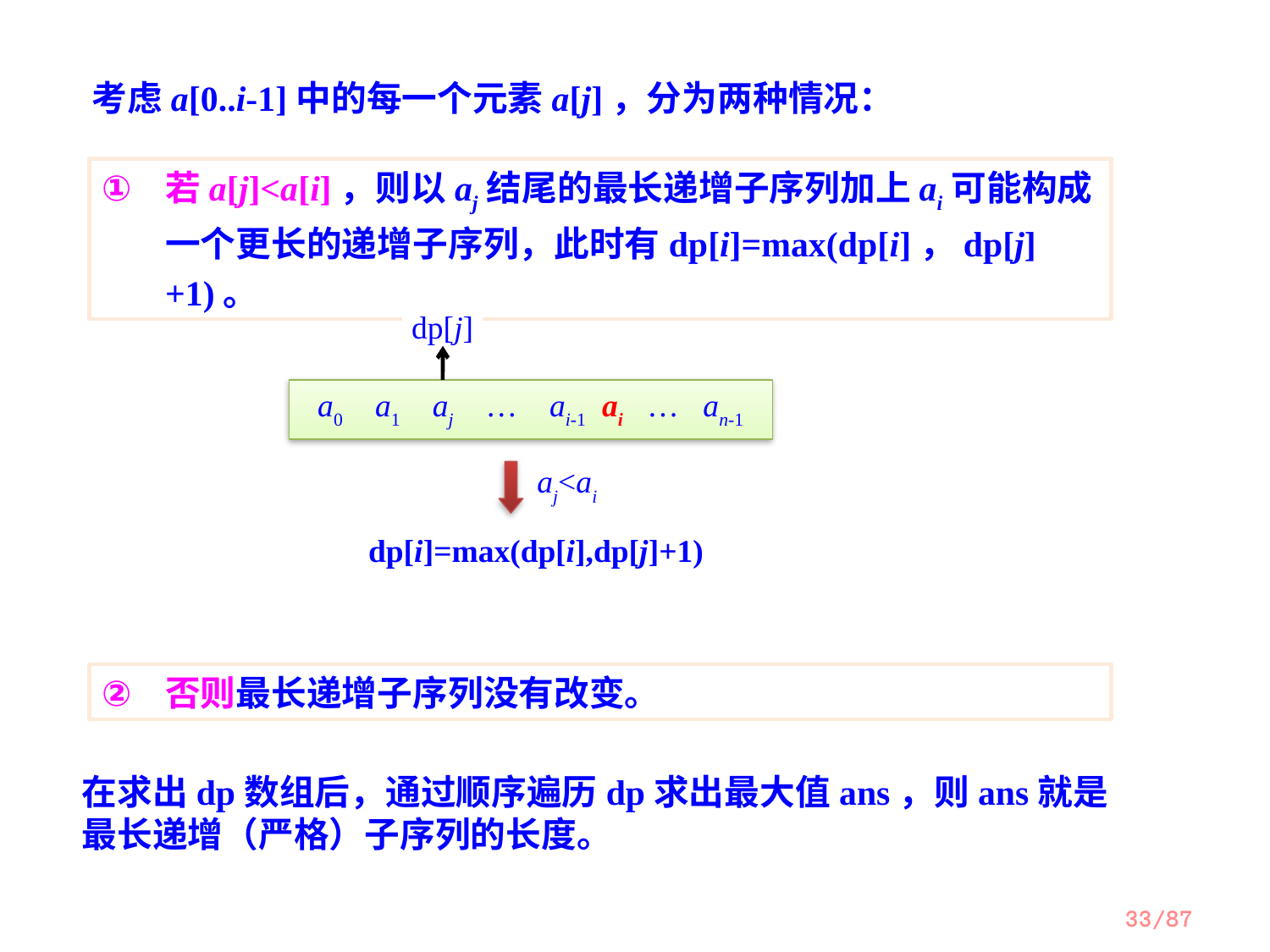

考虑a[0..i-1]中的每一个元素a[j]，分为两种情况：
若a[j]<a[i]，则以aj结尾的最长递增子序列加上ai可能构成一个更长的递增子序列，此时有dp[i]=max(dp[i]，dp[j]+1)。
dp[j]

a0    a1    aj    …    ai-1  ai   …   an-1

aj<ai
dp[i]=max(dp[i],dp[j]+1)
否则最长递增子序列没有改变。
在求出dp数组后，通过顺序遍历dp求出最大值ans，则ans就是最长递增（严格）子序列的长度。
33/87